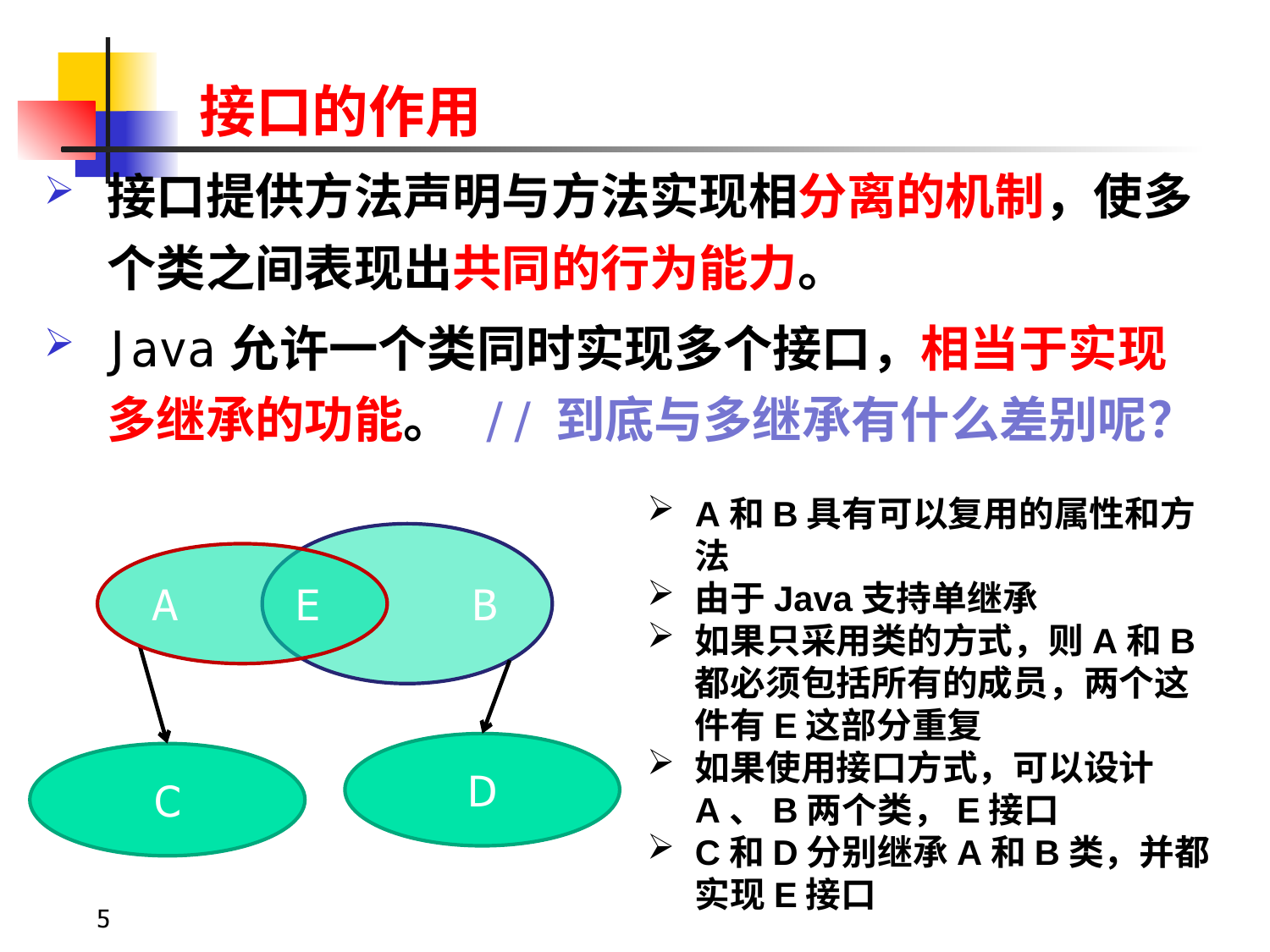

接口的作用
接口提供方法声明与方法实现相分离的机制，使多个类之间表现出共同的行为能力。
Java允许一个类同时实现多个接口，相当于实现多继承的功能。  //到底与多继承有什么差别呢？
A和B具有可以复用的属性和方法
由于Java支持单继承
如果只采用类的方式，则A和B都必须包括所有的成员，两个这件有E这部分重复
如果使用接口方式，可以设计A、B两个类，E接口
C和D分别继承A和B类，并都实现E接口
  B
A         E
D
C
5